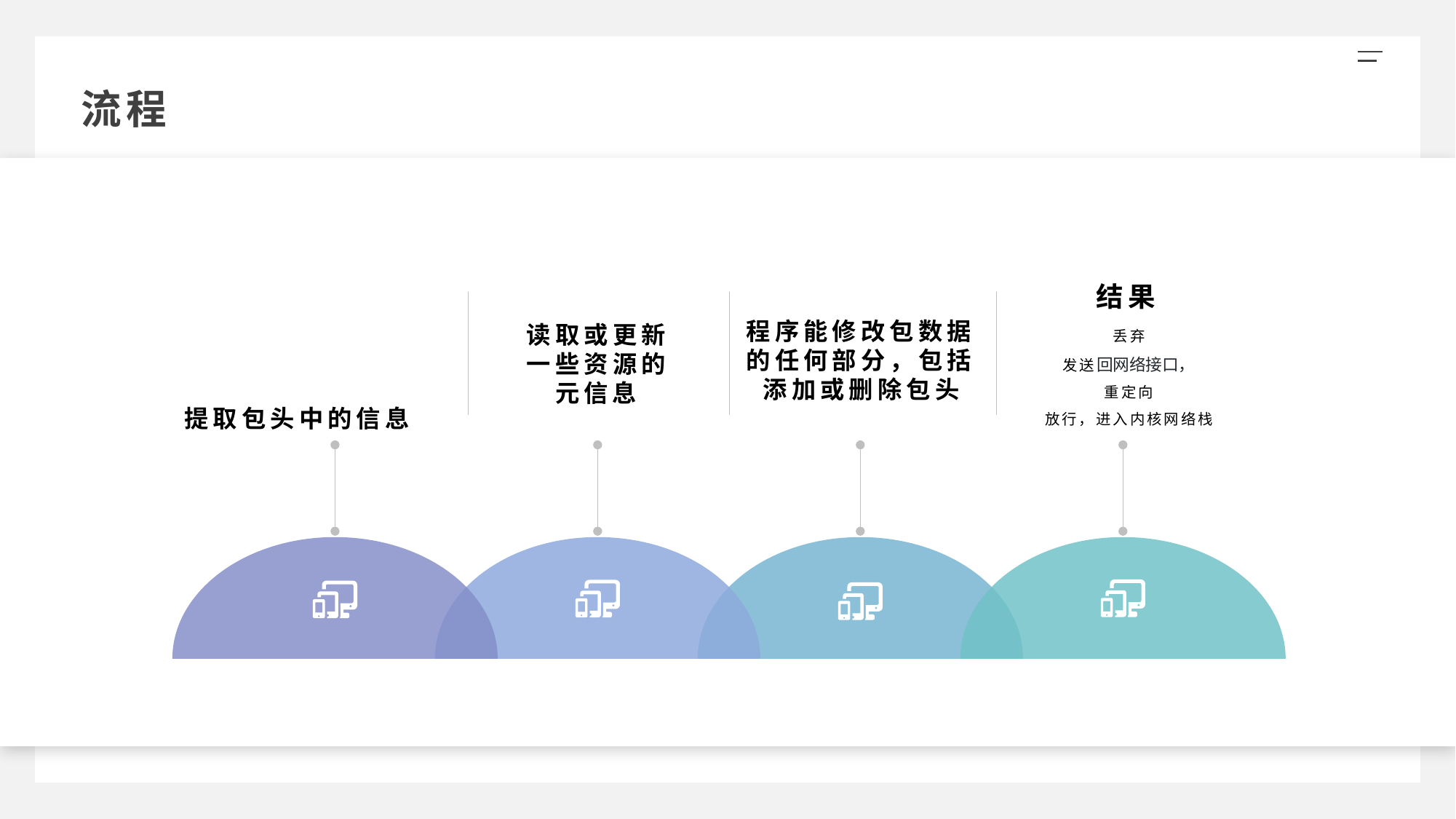

流程

提取包头中的信息
结果

丢弃
发送回网络接口，
重定向
放行，进入内核网络栈

程序能修改包数据的任何部分，包括添加或删除包头
读取或更新
一些资源的
元信息